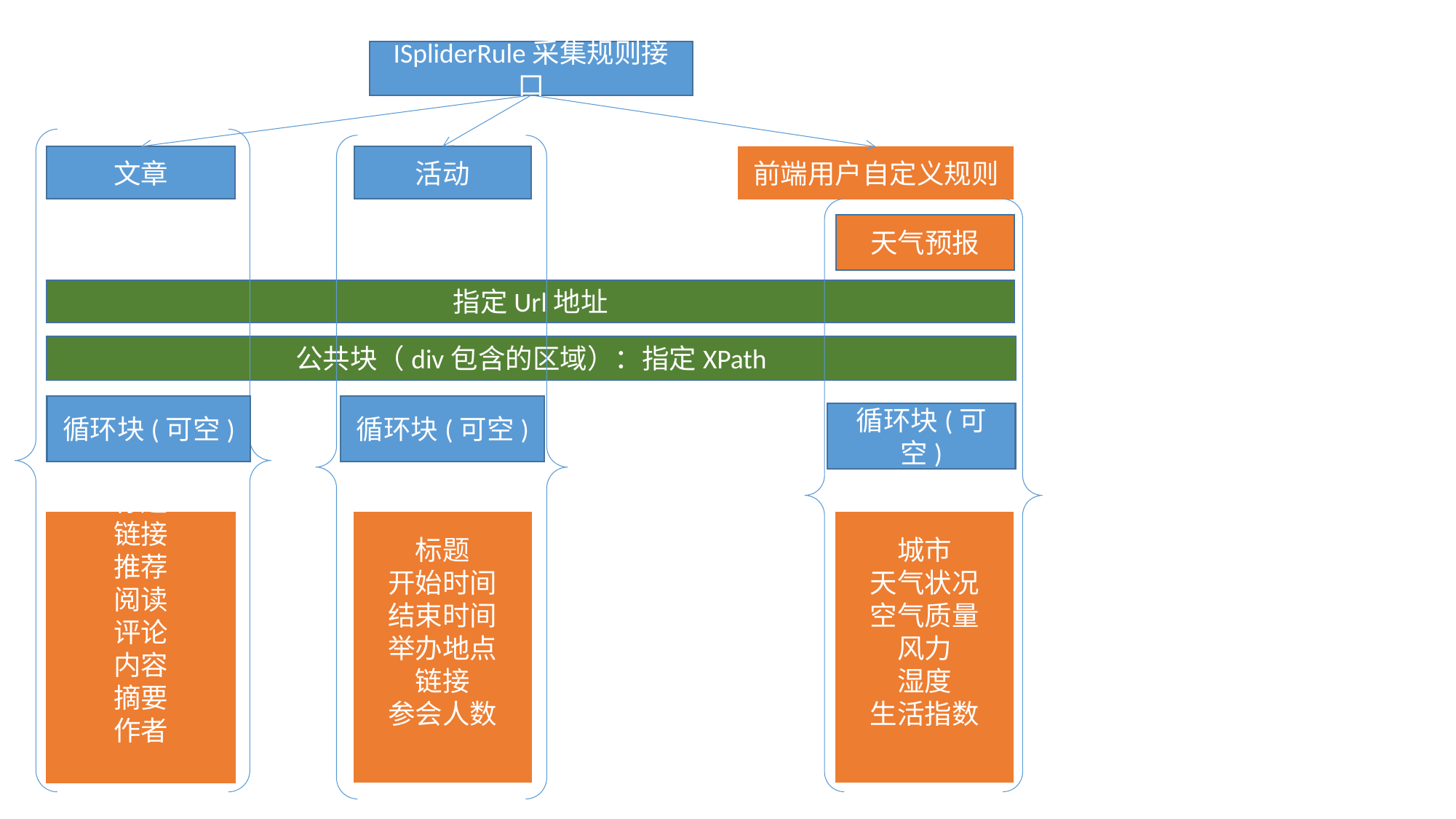

ISpliderRule采集规则接口

活动
文章
前端用户自定义规则

天气预报
指定Url地址
公共块（div包含的区域）：指定XPath
循环块(可空)
循环块(可空)
循环块(可空)
标题
链接
推荐
阅读
评论
内容
摘要
作者

城市
天气状况
空气质量
风力
湿度
生活指数

标题
开始时间
结束时间
举办地点
链接
参会人数